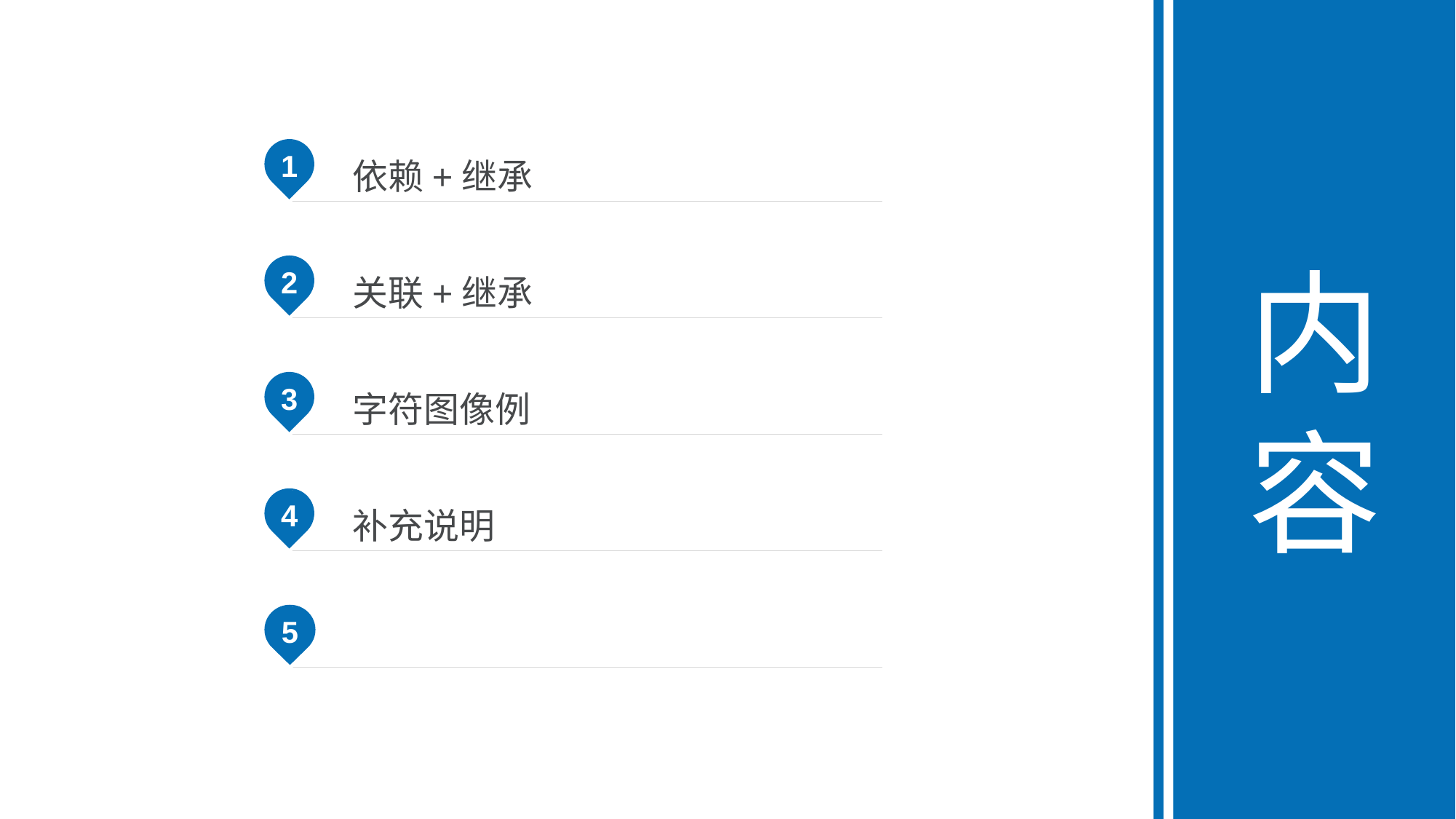

内容

1
依赖+继承
2
关联+继承
3
字符图像例
4
补充说明
5